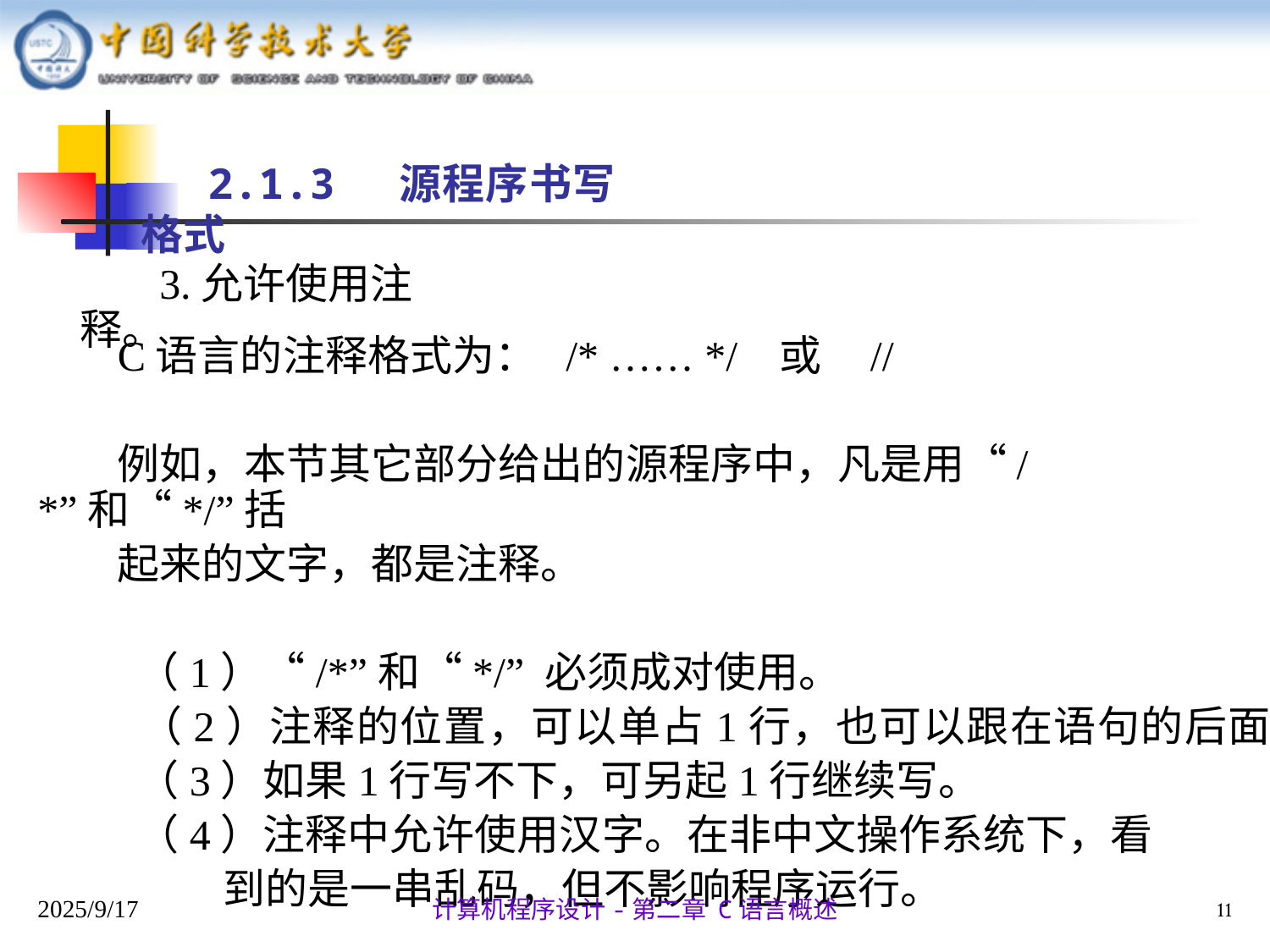

2.1.3  源程序书写格式
3.允许使用注释。

C语言的注释格式为：  /* …… */   或    //

例如，本节其它部分给出的源程序中，凡是用“/*”和“*/”括
起来的文字，都是注释。

 （1）“/*”和“*/” 必须成对使用。
 （2）注释的位置，可以单占1行，也可以跟在语句的后面。
 （3）如果1行写不下，可另起1行继续写。
 （4）注释中允许使用汉字。在非中文操作系统下，看
          到的是一串乱码，但不影响程序运行。

2025/9/17
11
计算机程序设计-第二章 C语言概述